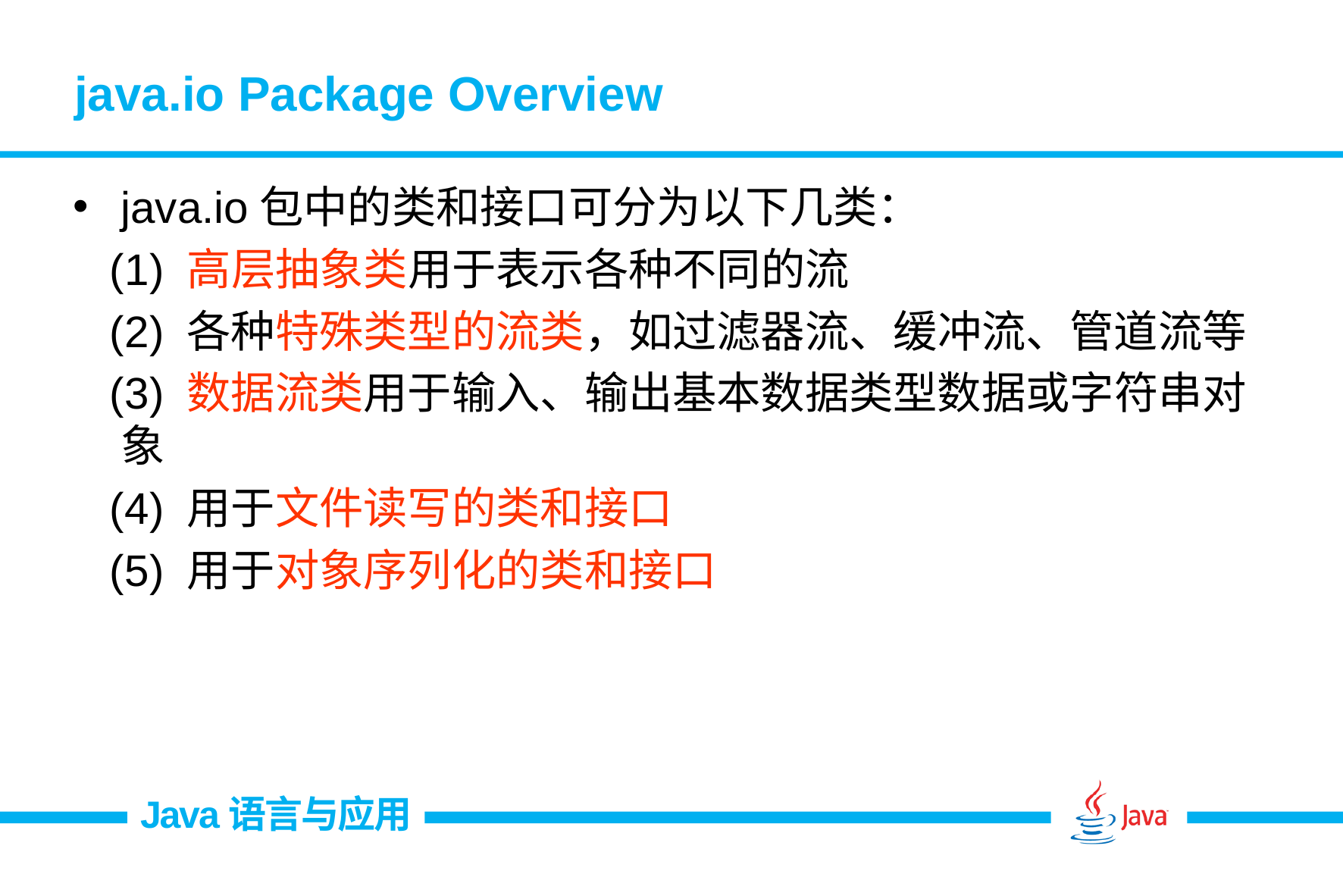

# java.io Package Overview
java.io包中的类和接口可分为以下几类：
   (1) 高层抽象类用于表示各种不同的流
   (2) 各种特殊类型的流类，如过滤器流、缓冲流、管道流等
   (3) 数据流类用于输入、输出基本数据类型数据或字符串对象
   (4) 用于文件读写的类和接口
   (5) 用于对象序列化的类和接口
41